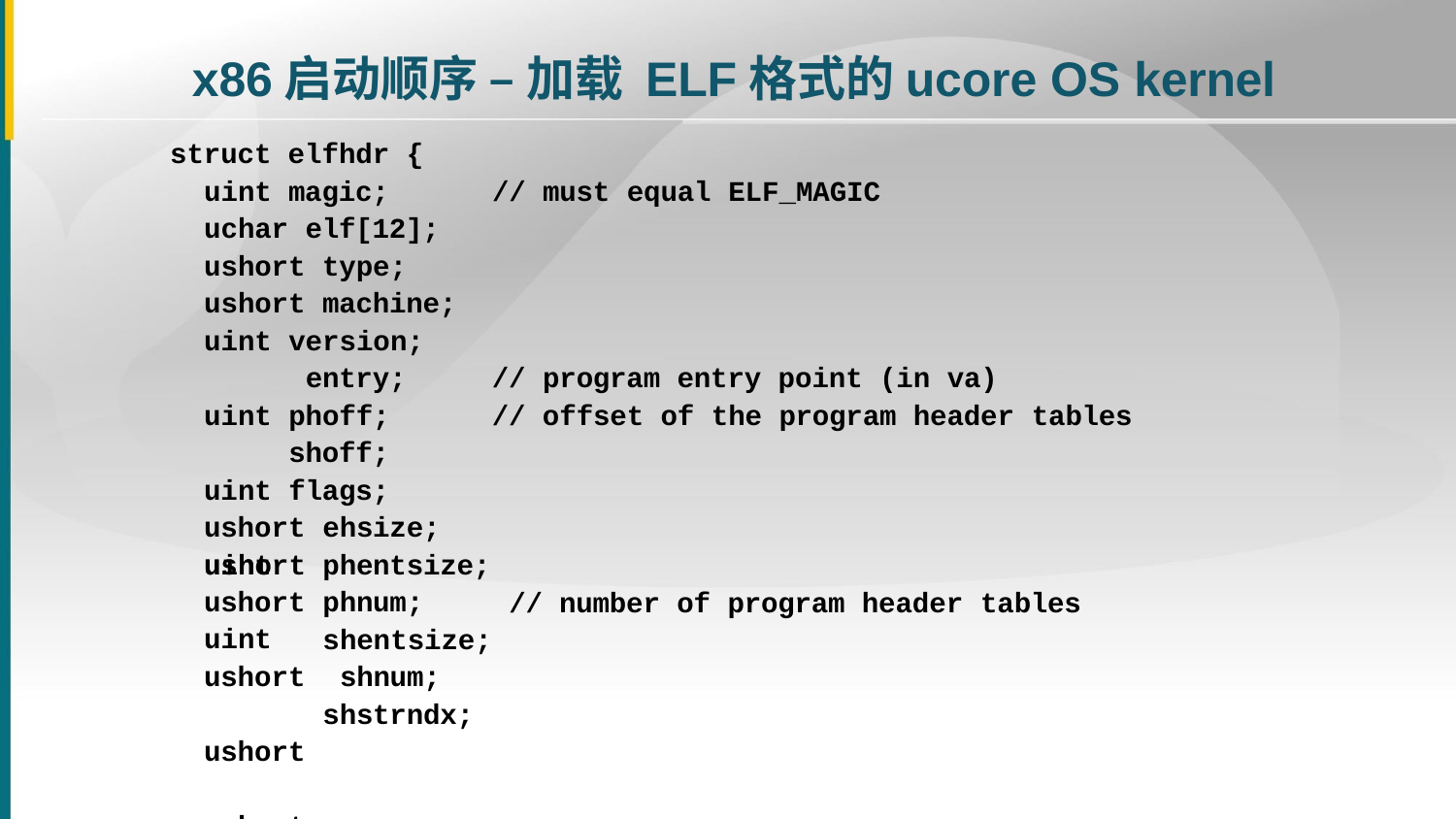

# x86启动顺序 – 加载 ELF格式的ucore OS kernel
struct elfhdr {
uint magic;  uchar elf[12];  ushort type;  ushort machine;
// must equal ELF_MAGIC
uint  uint  uint  uint  uint
version;  entry;  phoff;  shoff;  flags;
// program entry point (in va)
// offset of the program header tables
ushort
ushort
ushort  ushort  ushort  ushort
};
ehsize;
phentsize;
phnum;  shentsize;  shnum;  shstrndx;
// number of program header tables